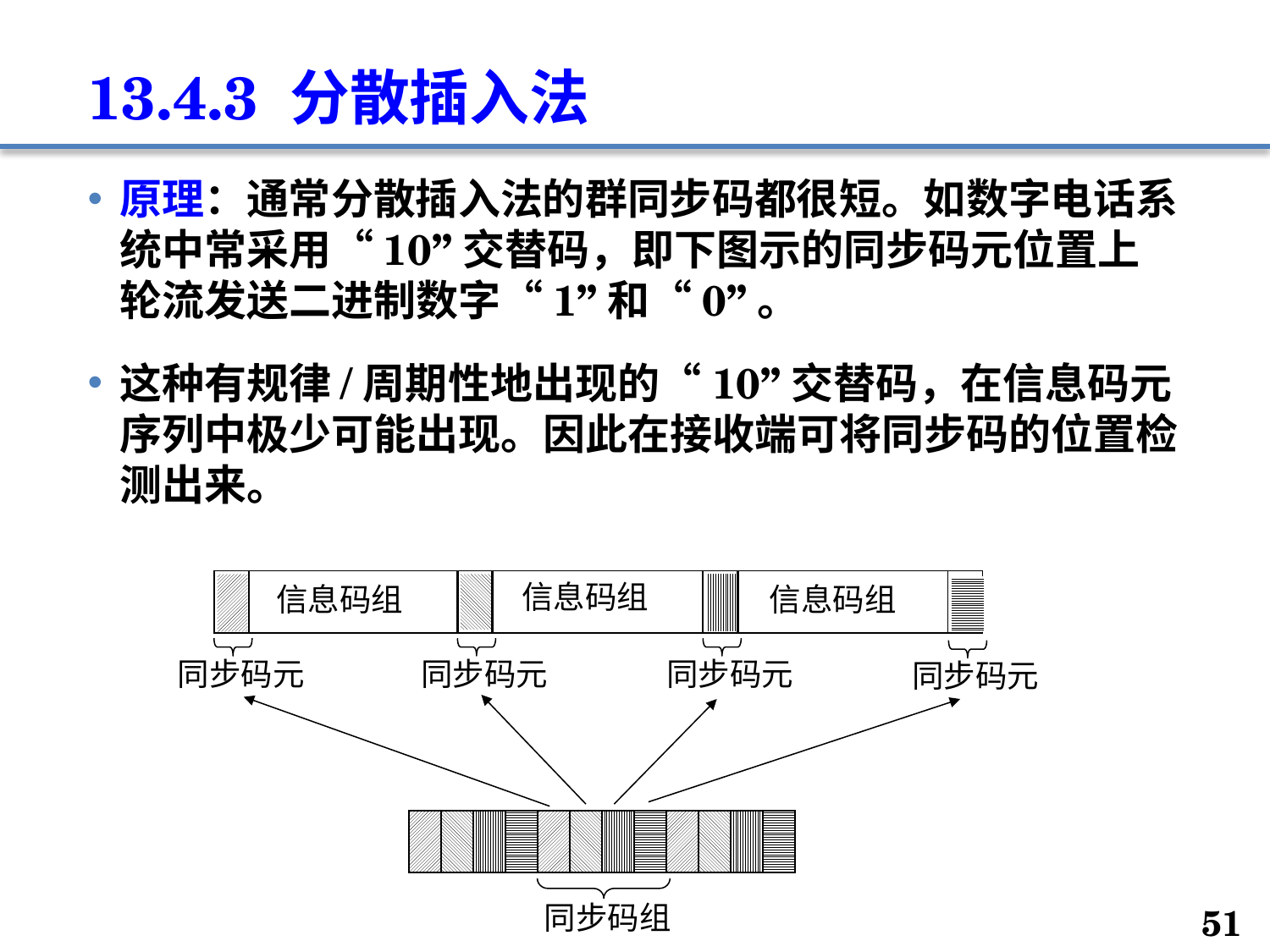

# 13.4.3 分散插入法
原理：通常分散插入法的群同步码都很短。如数字电话系统中常采用“10”交替码，即下图示的同步码元位置上轮流发送二进制数字“1”和“0”。
这种有规律/周期性地出现的“10”交替码，在信息码元序列中极少可能出现。因此在接收端可将同步码的位置检测出来。

同步码元

同步码组

同步码元

同步码元

同步码元

信息码组
信息码组
信息码组
51